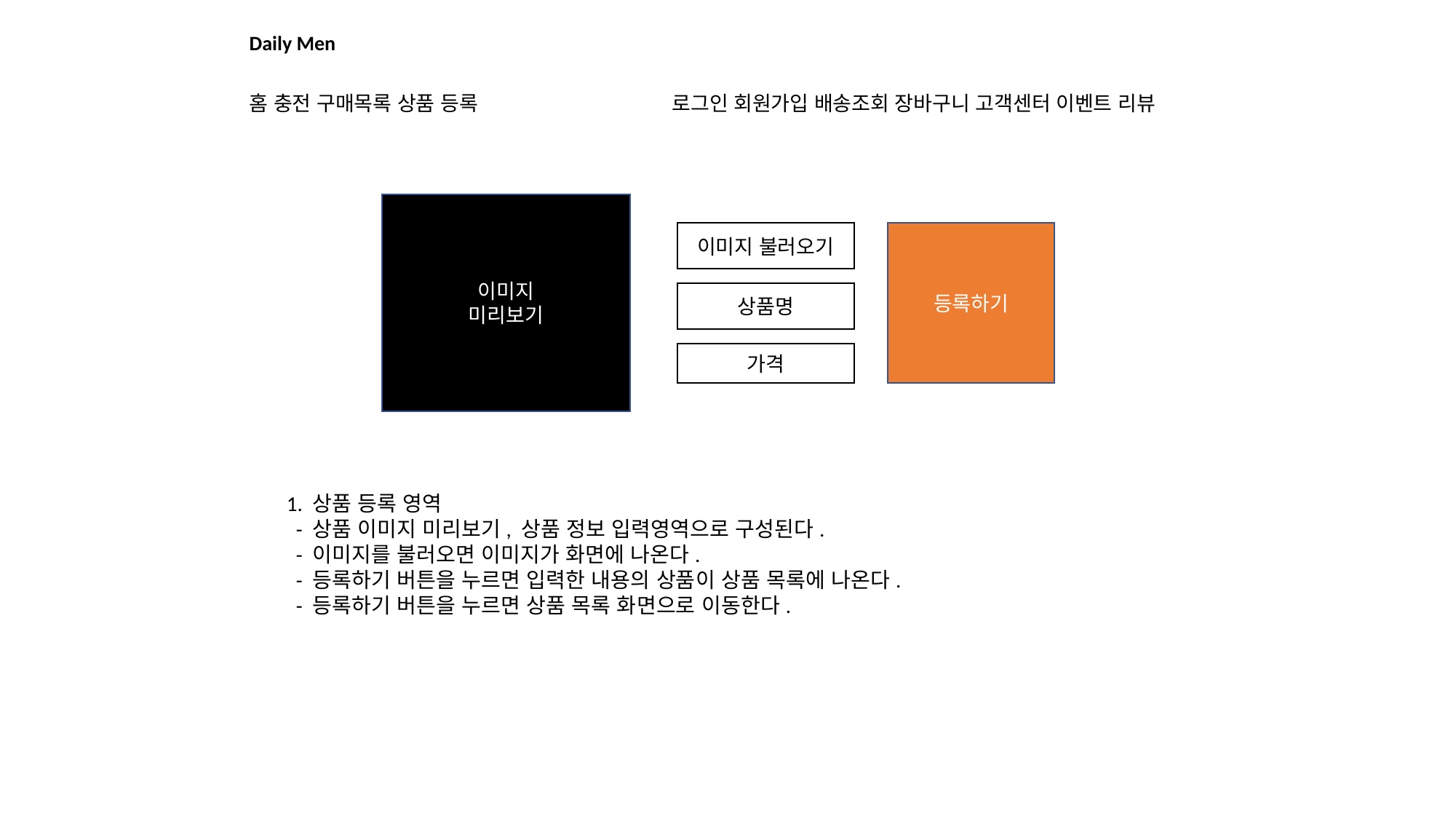

Daily Men
홈 충전 구매목록 상품 등록
로그인 회원가입 배송조회 장바구니 고객센터 이벤트 리뷰
이미지
미리보기
이미지 불러오기
상품명
가격
등록하기
1. 상품 등록 영역
  - 상품 이미지 미리보기, 상품 정보 입력영역으로 구성된다.
  - 이미지를 불러오면 이미지가 화면에 나온다.
  - 등록하기 버튼을 누르면 입력한 내용의 상품이 상품 목록에 나온다.
  - 등록하기 버튼을 누르면 상품 목록 화면으로 이동한다.